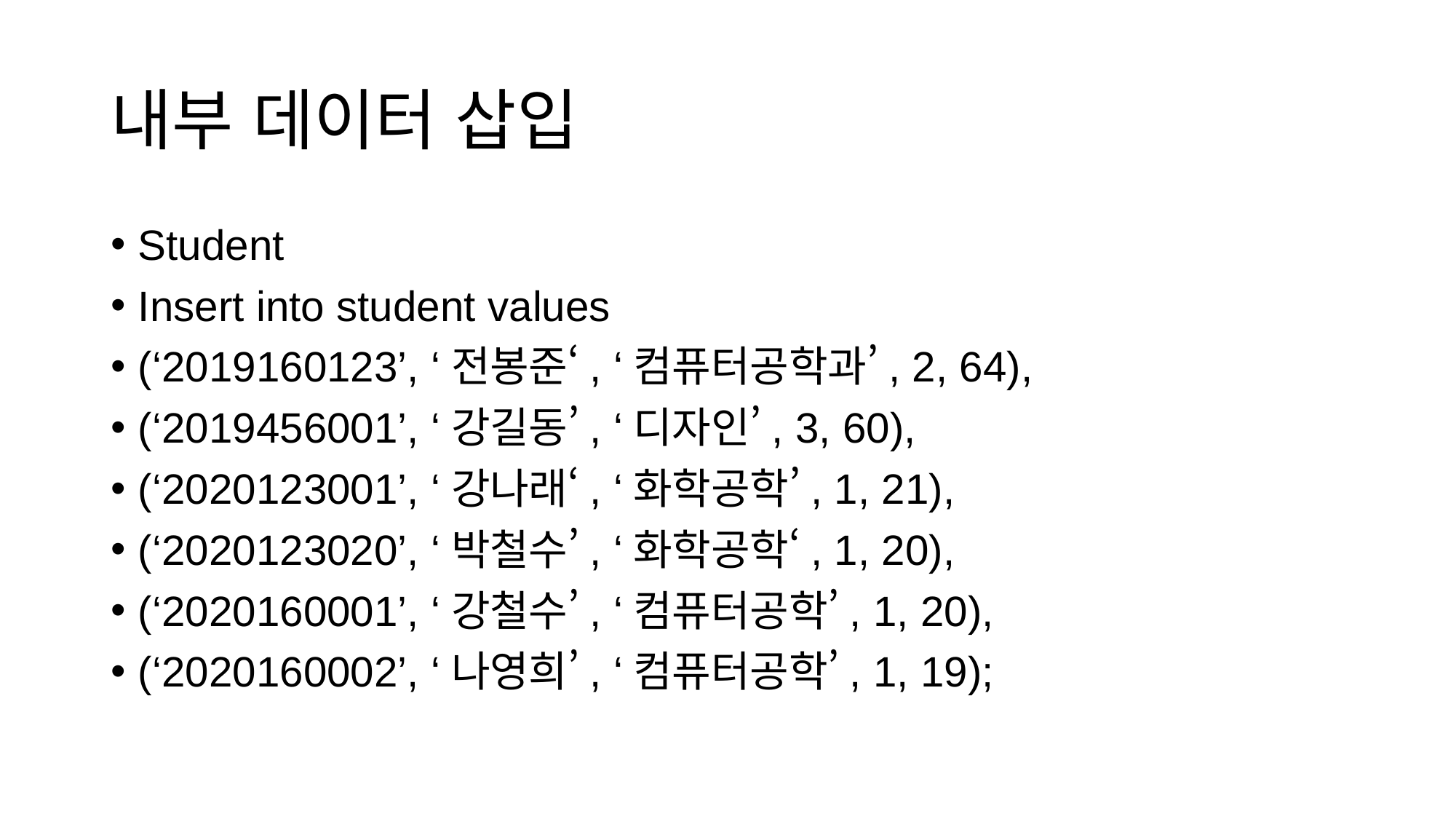

# 내부 데이터 삽입
Student
Insert into student values
(‘2019160123’, ‘전봉준‘, ‘컴퓨터공학과’, 2, 64),
(‘2019456001’, ‘강길동’, ‘디자인’, 3, 60),
(‘2020123001’, ‘강나래‘, ‘화학공학’, 1, 21),
(‘2020123020’, ‘박철수’, ‘화학공학‘, 1, 20),
(‘2020160001’, ‘강철수’, ‘컴퓨터공학’, 1, 20),
(‘2020160002’, ‘나영희’, ‘컴퓨터공학’, 1, 19);